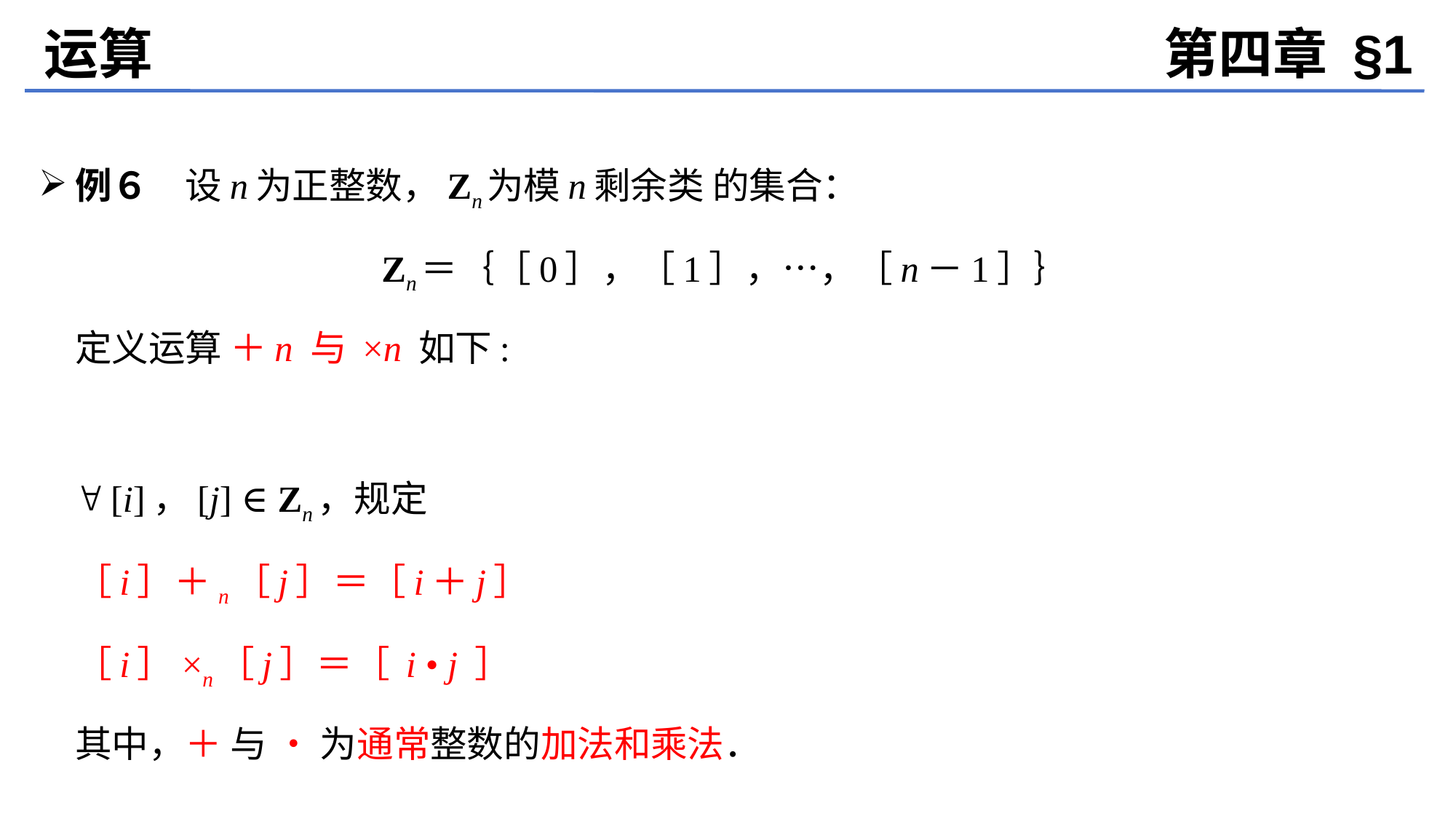

运算
第四章 §1
例６　设n为正整数，Zn为模n剩余类 的集合：
Zn＝｛［0］，［1］，…，［n－1］｝
	定义运算 ＋n 与 ×n 如下:

	∀ [i]，[j] ∈ Zn，规定
		［i］＋n［j］＝［i＋j］
		［i］×n［j］＝［ i • j ］
	其中，＋ 与 • 为通常整数的加法和乘法．